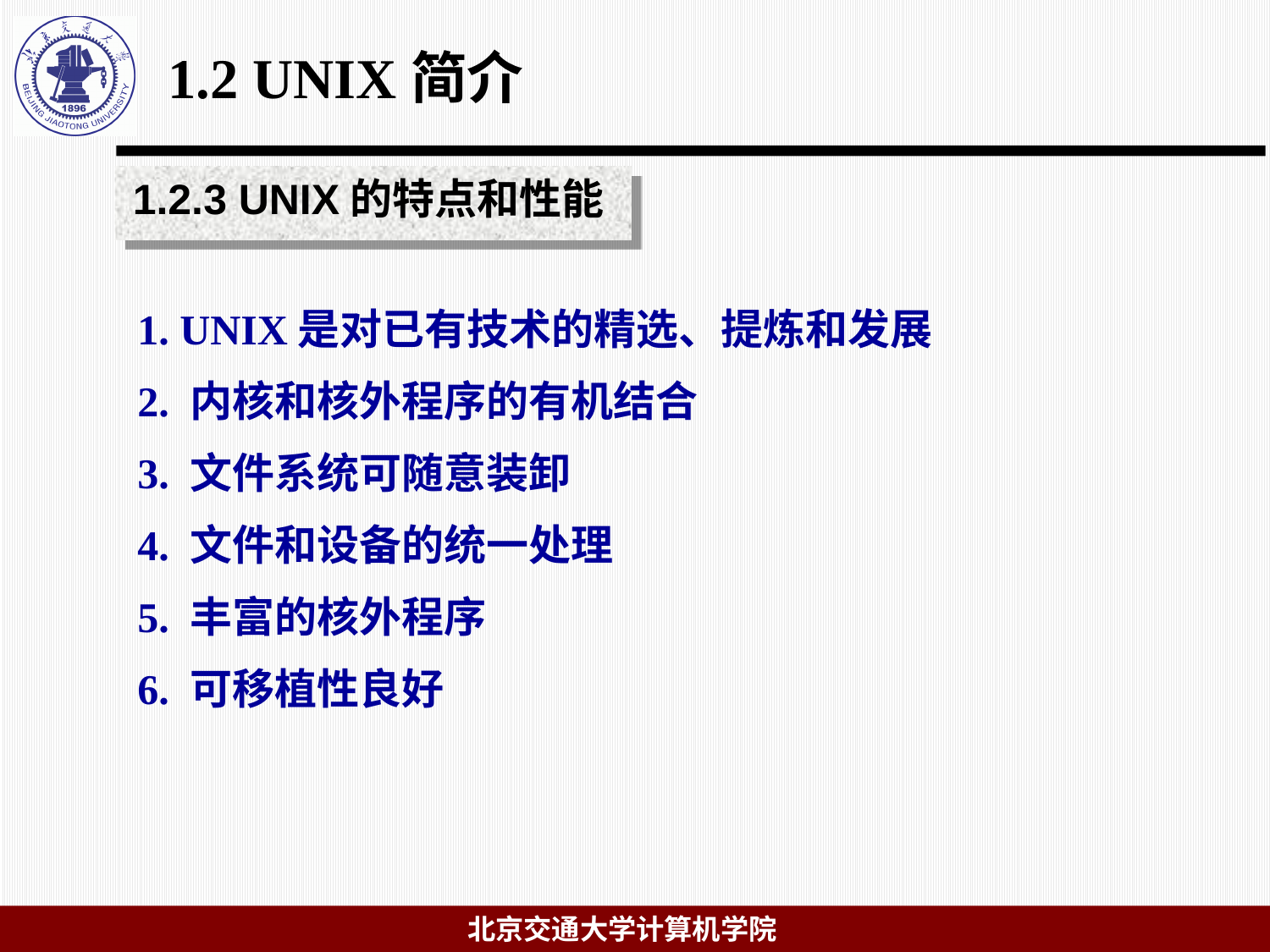

# 1.2 UNIX简介
1.2.3 UNIX的特点和性能
1. UNIX是对已有技术的精选、提炼和发展
2. 内核和核外程序的有机结合
3. 文件系统可随意装卸
4. 文件和设备的统一处理
5. 丰富的核外程序
6. 可移植性良好